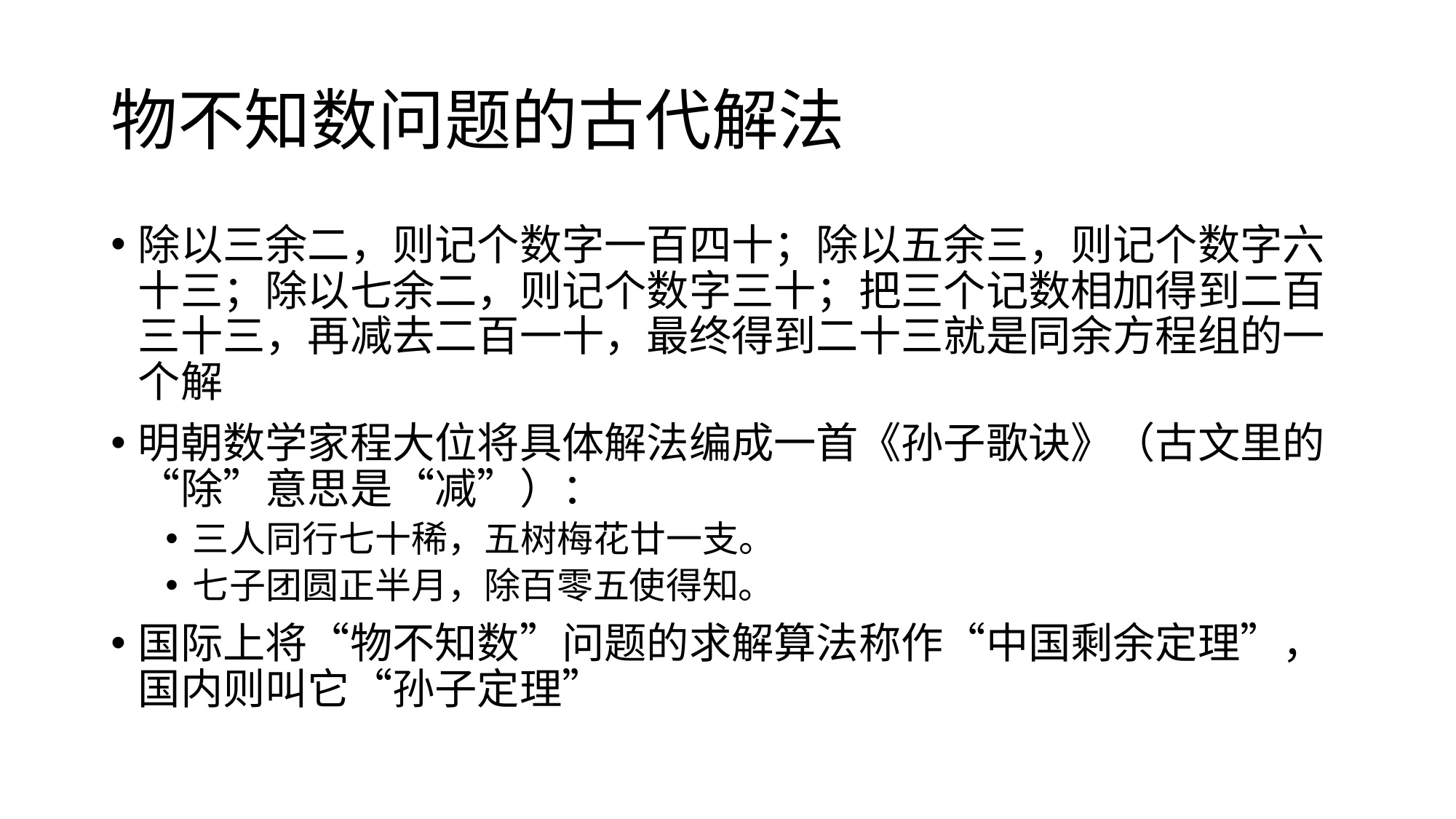

# 物不知数问题的古代解法
除以三余二，则记个数字一百四十；除以五余三，则记个数字六十三；除以七余二，则记个数字三十；把三个记数相加得到二百三十三，再减去二百一十，最终得到二十三就是同余方程组的一个解
明朝数学家程大位将具体解法编成一首《孙子歌诀》（古文里的“除”意思是“减”）：
三人同行七十稀，五树梅花廿一支。
七子团圆正半月，除百零五使得知。
国际上将“物不知数”问题的求解算法称作“中国剩余定理”，国内则叫它“孙子定理”